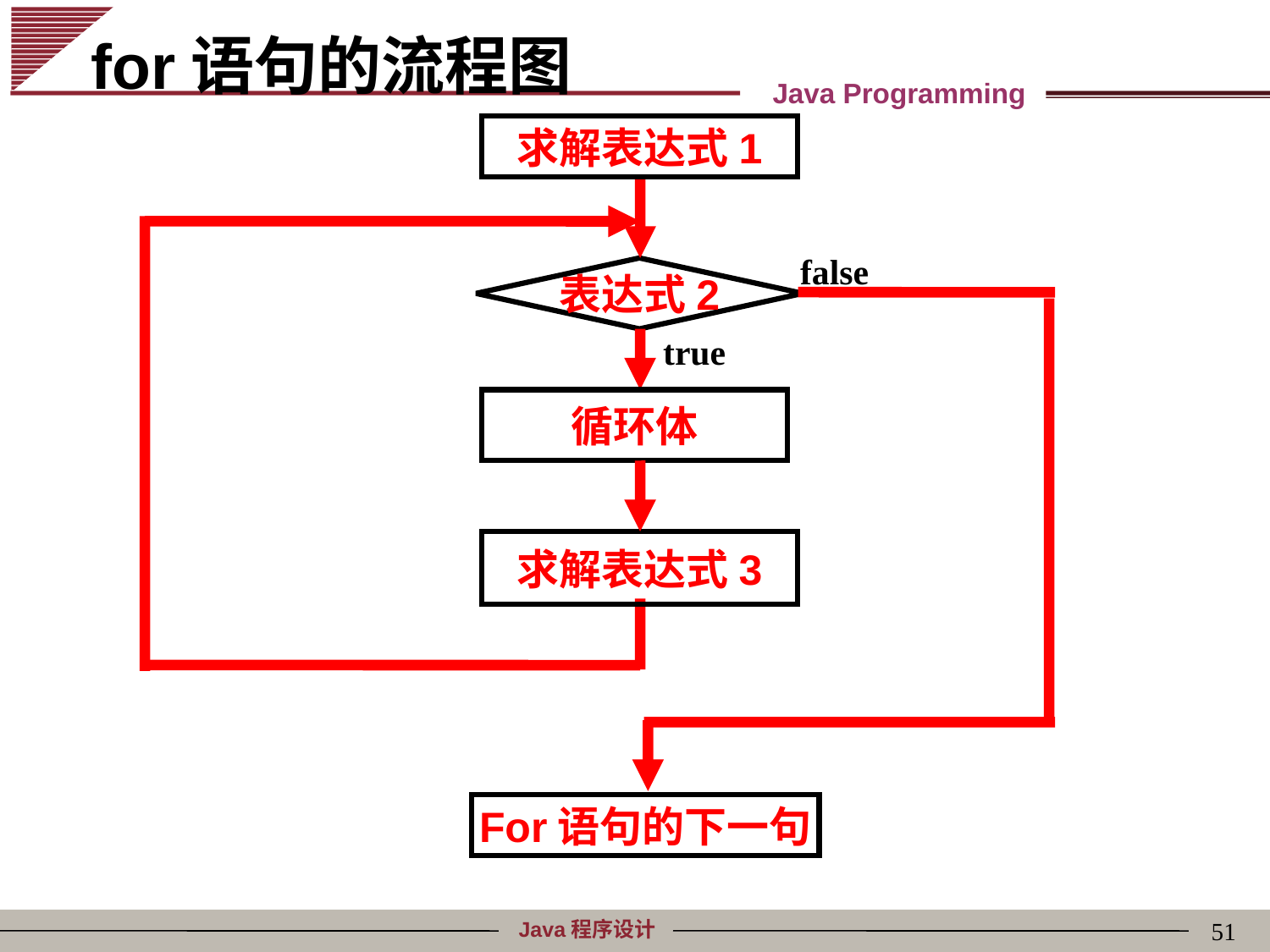

# for语句的流程图
求解表达式1

false
表达式2

true
循环体

求解表达式3

For语句的下一句